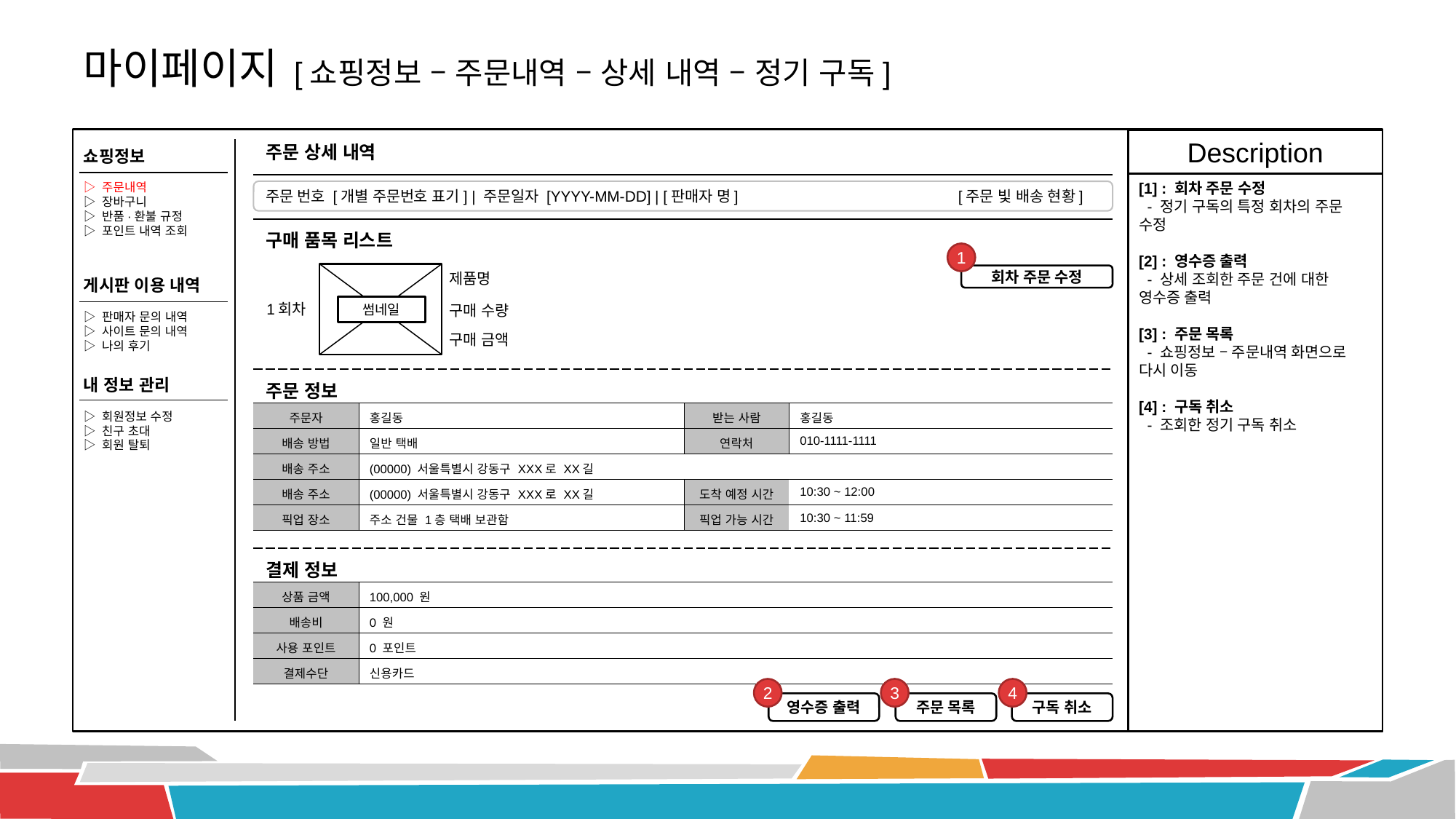

# 마이페이지 [쇼핑정보 – 주문내역 – 상세 내역 – 정기 구독]
1
Description
주문 상세 내역
쇼핑정보
[1] : 회차 주문 수정
  - 정기 구독의 특정 회차의 주문 수정

[2] : 영수증 출력
  - 상세 조회한 주문 건에 대한 영수증 출력

[3] : 주문 목록
  - 쇼핑정보 – 주문내역 화면으로 다시 이동

[4] : 구독 취소
  - 조회한 정기 구독 취소
▷ 주문내역
▷ 장바구니
▷ 반품·환불 규정
▷ 포인트 내역 조회
주문 번호 [개별 주문번호 표기] | 주문일자 [YYYY-MM-DD] | [판매자 명]		         [주문 빛 배송 현황]
구매 품목 리스트
1

썸네일
1회차
제품명
회차 주문 수정
게시판 이용 내역
구매 수량
▷ 판매자 문의 내역
▷ 사이트 문의 내역
▷ 나의 후기
구매 금액
내 정보 관리
주문 정보
| 주문자 | 홍길동 | 받는 사람 | 홍길동 |
| --- | --- | --- | --- |
| 배송 방법 | 일반 택배 | 연락처 | 010-1111-1111 |
| 배송 주소 | (00000) 서울특별시 강동구 XXX로 XX길 |  |  |
| 배송 주소 | (00000) 서울특별시 강동구 XXX로 XX길 | 도착 예정 시간 | 10:30 ~ 12:00 |
| 픽업 장소 | 주소 건물 1층 택배 보관함 | 픽업 가능 시간 | 10:30 ~ 11:59 |
▷ 회원정보 수정
▷ 친구 초대
▷ 회원 탈퇴
결제 정보
| 상품 금액 | 100,000 원 |
| --- | --- |
| 배송비 | 0 원 |
| 사용 포인트 | 0 포인트 |
| 결제수단 | 신용카드 |
2
3
4
영수증 출력
주문 목록
구독 취소